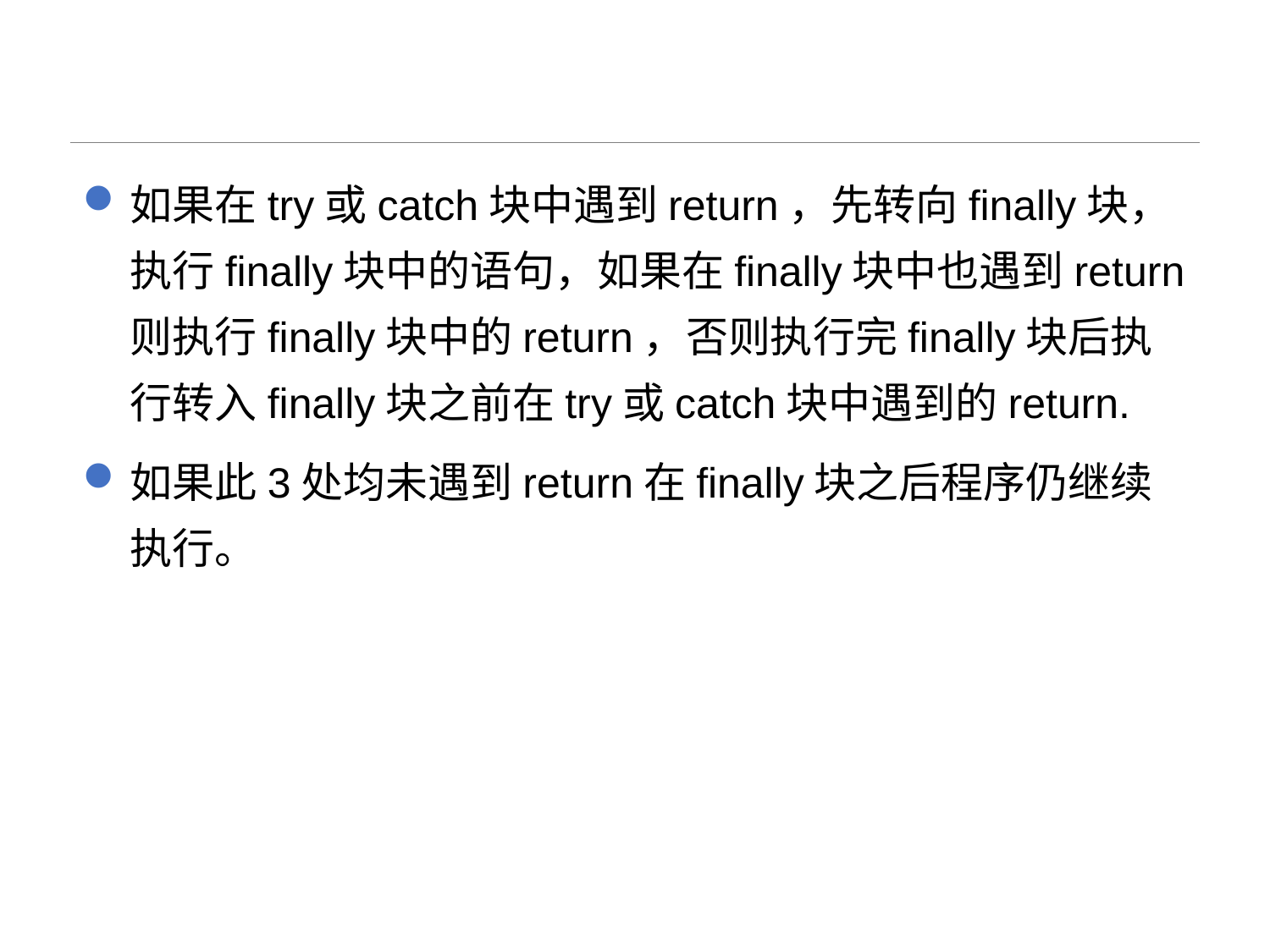

#
如果在try或catch块中遇到return，先转向finally块，执行finally块中的语句，如果在finally块中也遇到return则执行finally块中的return，否则执行完finally块后执行转入finally块之前在try或catch块中遇到的return.
如果此3处均未遇到return在finally块之后程序仍继续执行。
42